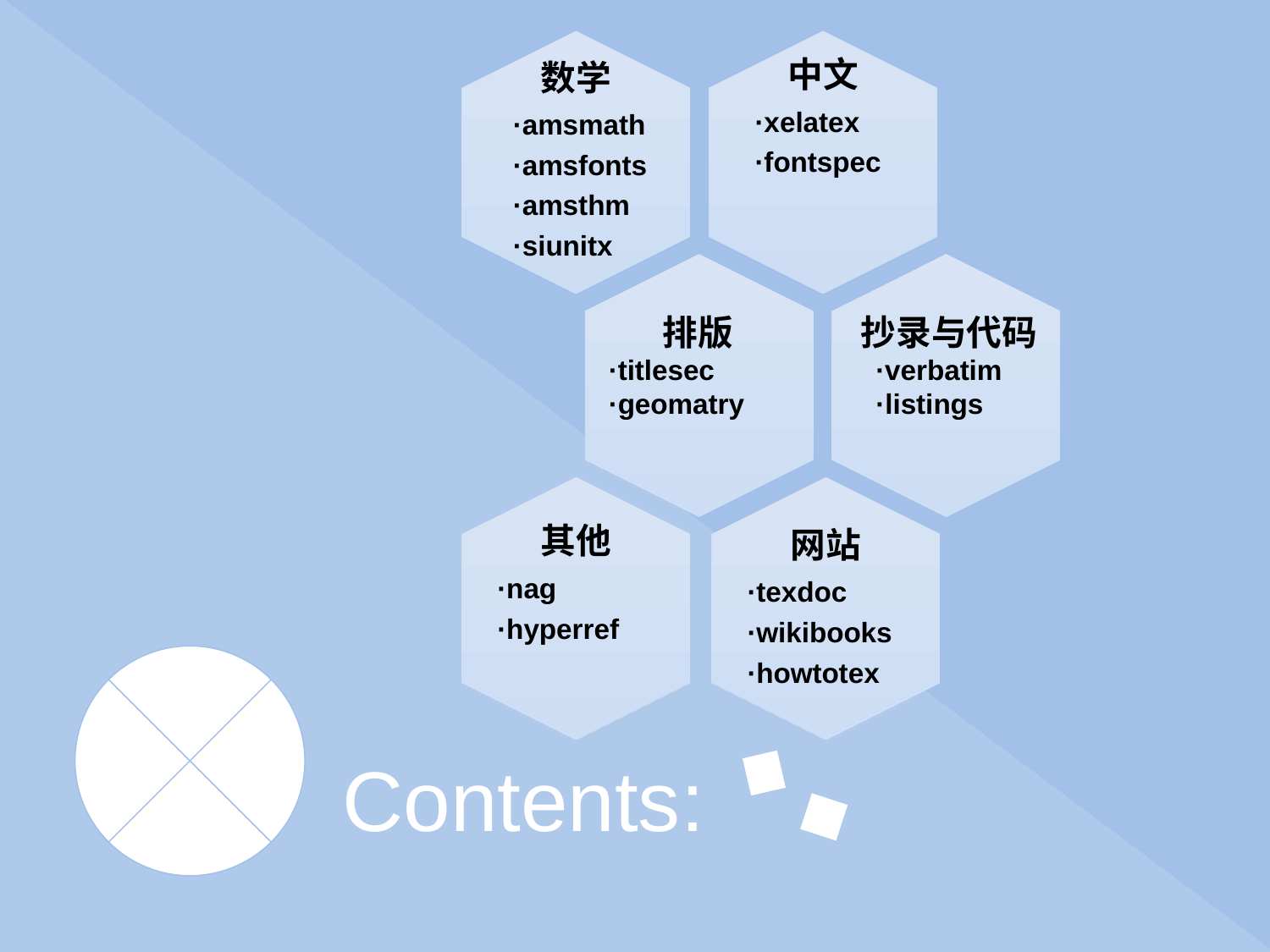

中文
·xelatex
·fontspec

数学
  ·amsmath
  ·amsfonts
  ·amsthm
  ·siunitx

网站
·texdoc
·wikibooks
·howtotex
其他
·nag
·hyperref

排版
·titlesec
·geomatry
抄录与代码
     ·verbatim
     ·listings

Contents: